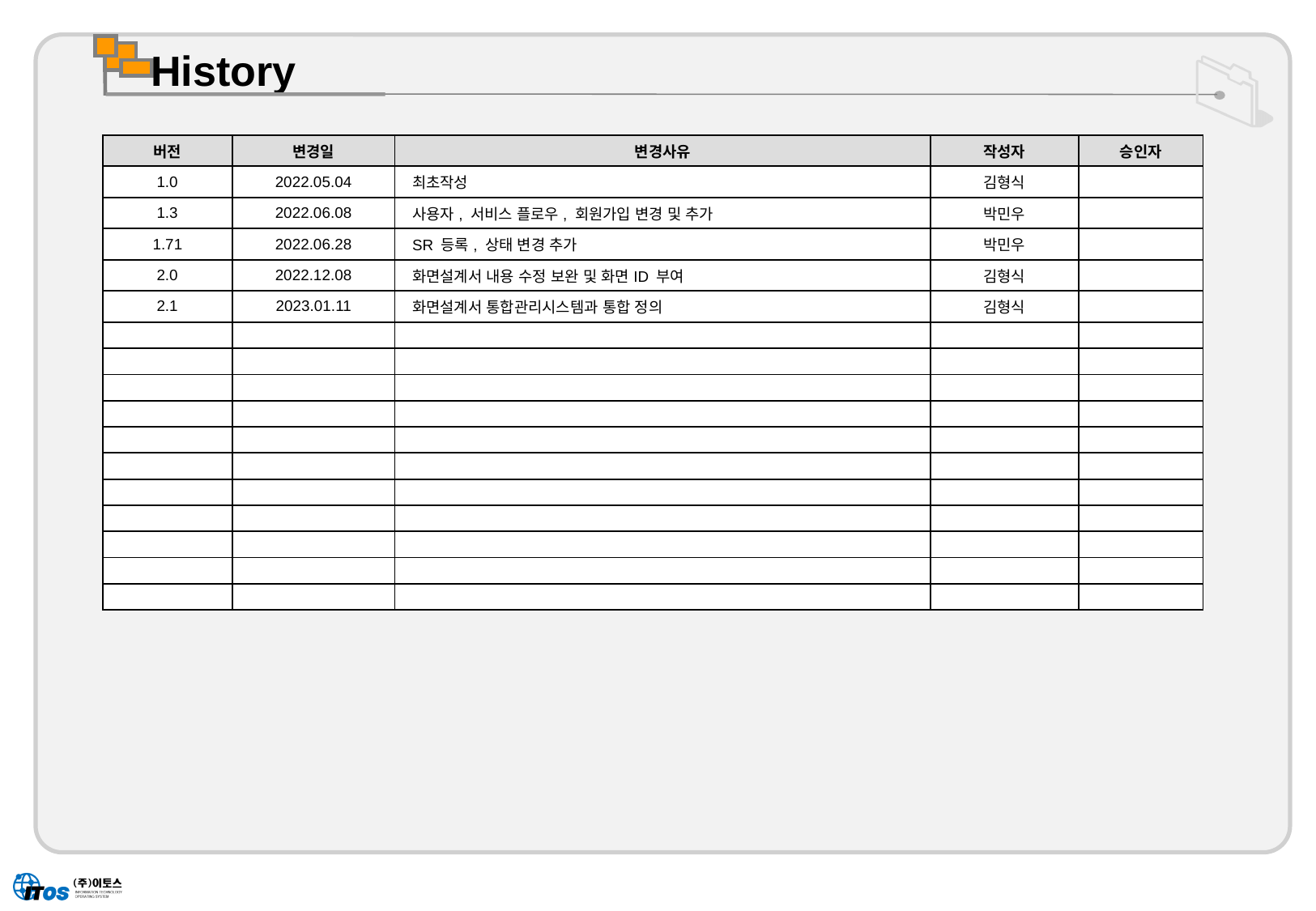

| 버전 | 변경일 | 변경사유 | 작성자 | 승인자 |
| --- | --- | --- | --- | --- |
| 1.0 | 2022.05.04 | 최초작성 | 김형식 |  |
| 1.3 | 2022.06.08 | 사용자, 서비스 플로우, 회원가입 변경 및 추가 | 박민우 |  |
| 1.71 | 2022.06.28 | SR 등록, 상태 변경 추가 | 박민우 |  |
| 2.0 | 2022.12.08 | 화면설계서 내용 수정 보완 및 화면ID 부여 | 김형식 |  |
| 2.1 | 2023.01.11 | 화면설계서 통합관리시스템과 통합 정의 | 김형식 |  |
|  |  |  |  |  |
|  |  |  |  |  |
|  |  |  |  |  |
|  |  |  |  |  |
|  |  |  |  |  |
|  |  |  |  |  |
|  |  |  |  |  |
|  |  |  |  |  |
|  |  |  |  |  |
|  |  |  |  |  |
|  |  |  |  |  |